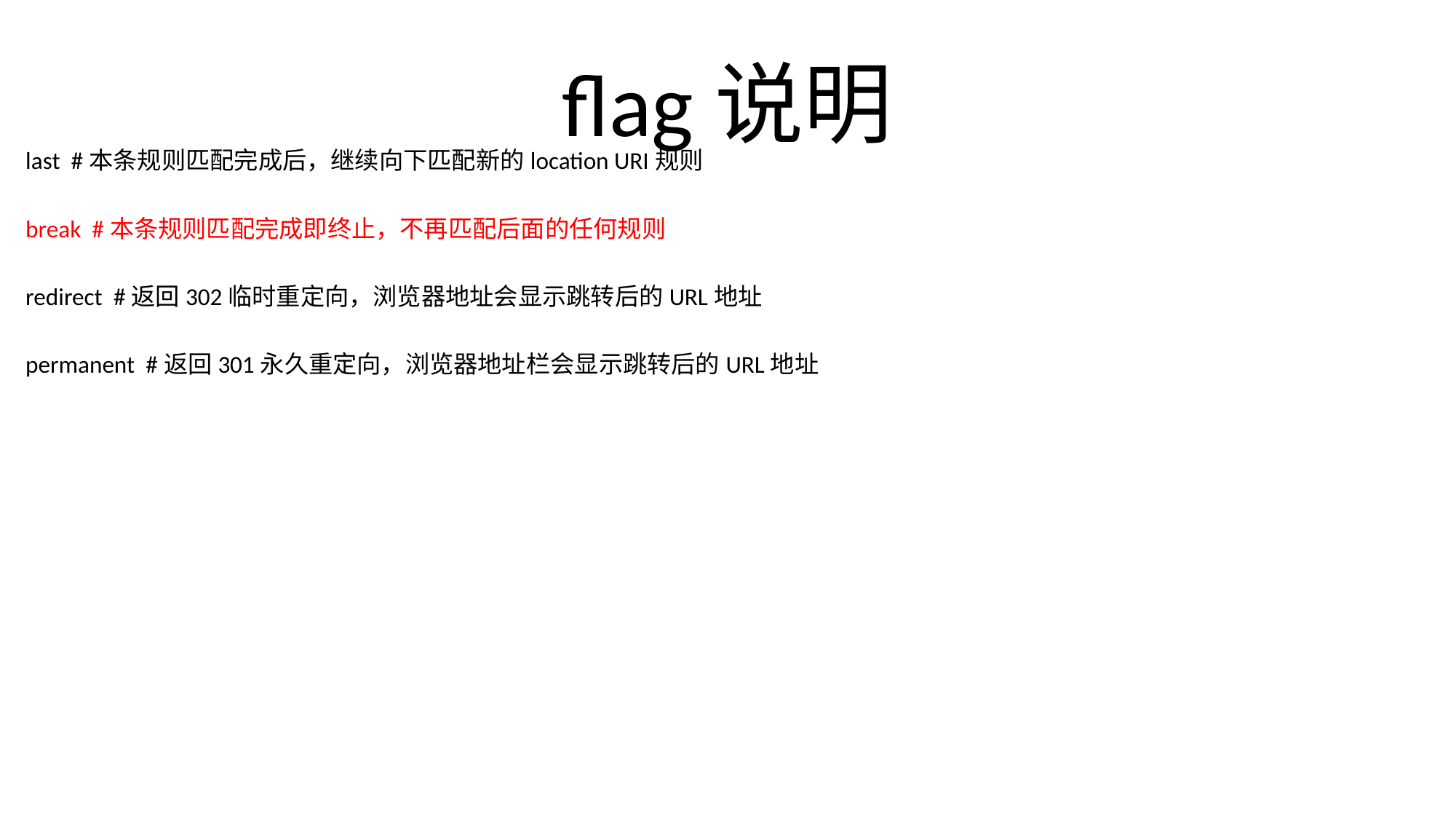

# flag说明
last  #本条规则匹配完成后，继续向下匹配新的location URI规则

break  #本条规则匹配完成即终止，不再匹配后面的任何规则

redirect  #返回302临时重定向，浏览器地址会显示跳转后的URL地址

permanent  #返回301永久重定向，浏览器地址栏会显示跳转后的URL地址